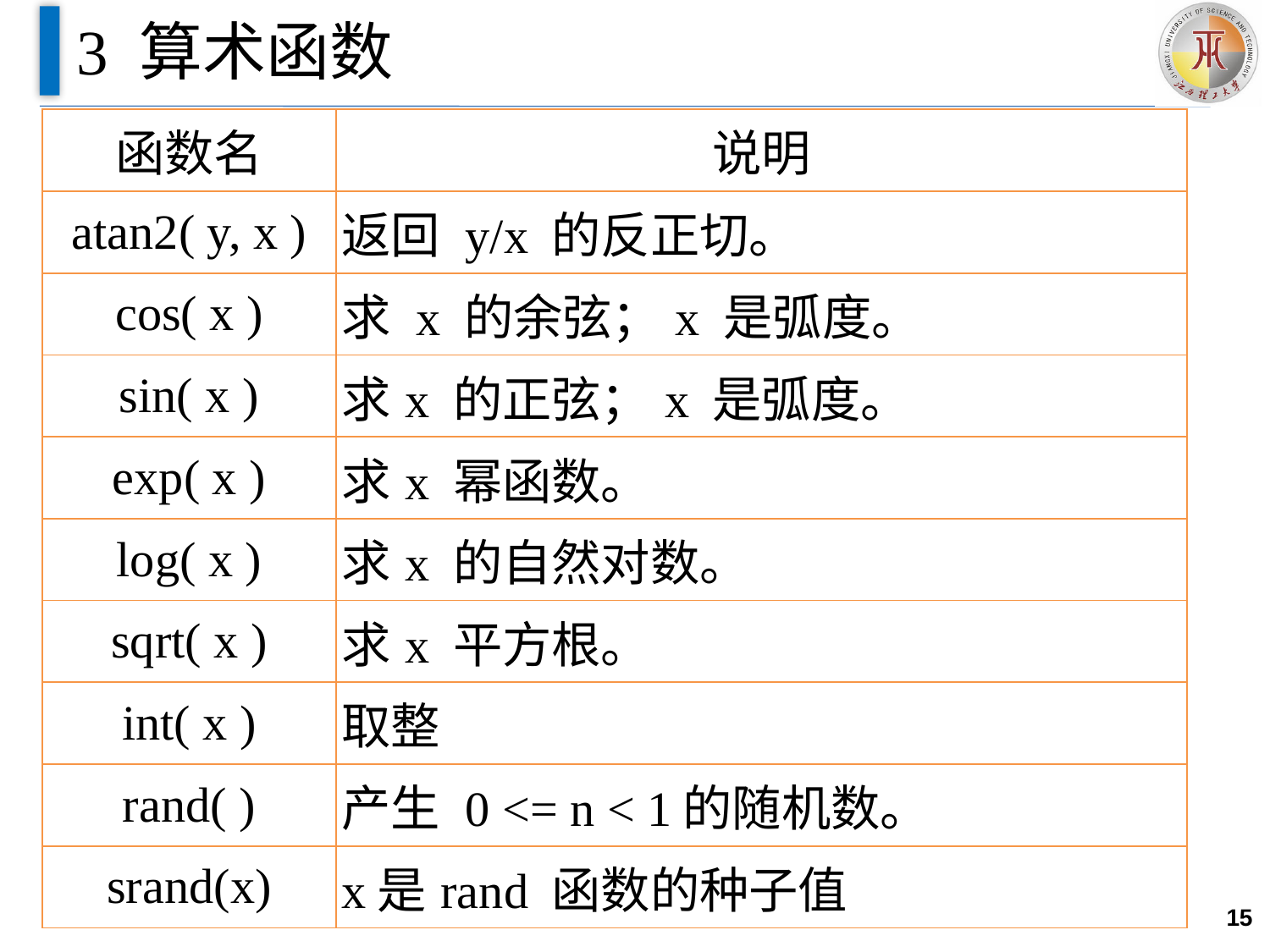

# 3 算术函数
| 函数名 | 说明 |
| --- | --- |
| atan2( y, x ) | 返回 y/x 的反正切。 |
| cos( x ) | 求 x 的余弦；x 是弧度。 |
| sin( x ) | 求x 的正弦；x 是弧度。 |
| exp( x ) | 求x 幂函数。 |
| log( x ) | 求x 的自然对数。 |
| sqrt( x ) | 求x 平方根。 |
| int( x ) | 取整 |
| rand( ) | 产生 0 <= n < 1的随机数。 |
| srand(x) | x是rand 函数的种子值 |

15